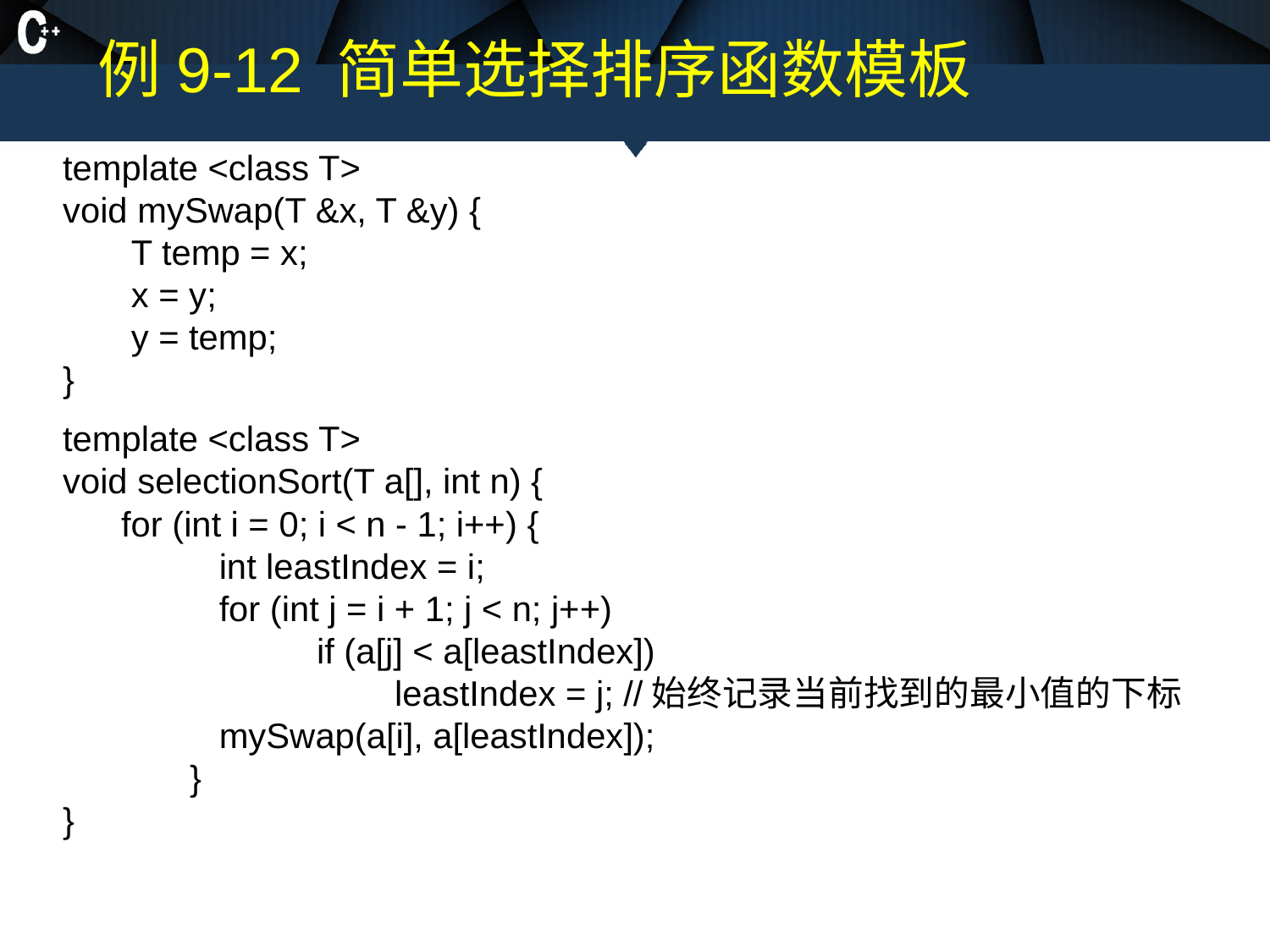

# 例9-12 简单选择排序函数模板
template <class T>
void mySwap(T &x, T &y) {
       T temp = x;
       x = y;
       y = temp;
}

template <class T>
void selectionSort(T a[], int n) {
      for (int i = 0; i < n - 1; i++) {
	   int leastIndex = i;
	   for (int j = i + 1; j < n; j++)
		if (a[j] < a[leastIndex])
		        leastIndex = j; //始终记录当前找到的最小值的下标
	   mySwap(a[i], a[leastIndex]);
	}
}